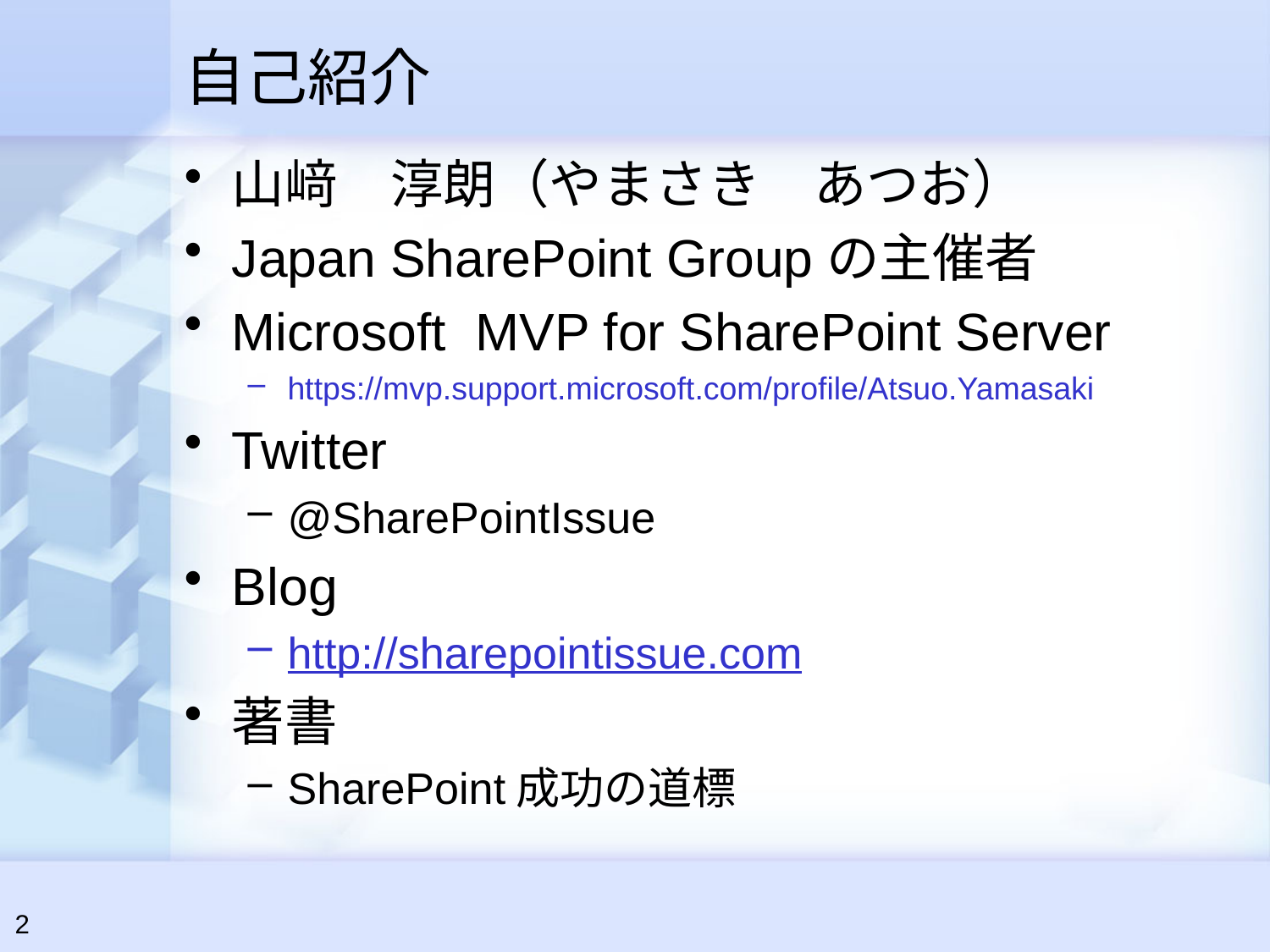

# 自己紹介
山﨑　淳朗（やまさき　あつお）
Japan SharePoint Groupの主催者
Microsoft  MVP for SharePoint Server
https://mvp.support.microsoft.com/profile/Atsuo.Yamasaki
Twitter
@SharePointIssue
Blog
http://sharepointissue.com
著書
SharePoint成功の道標
2